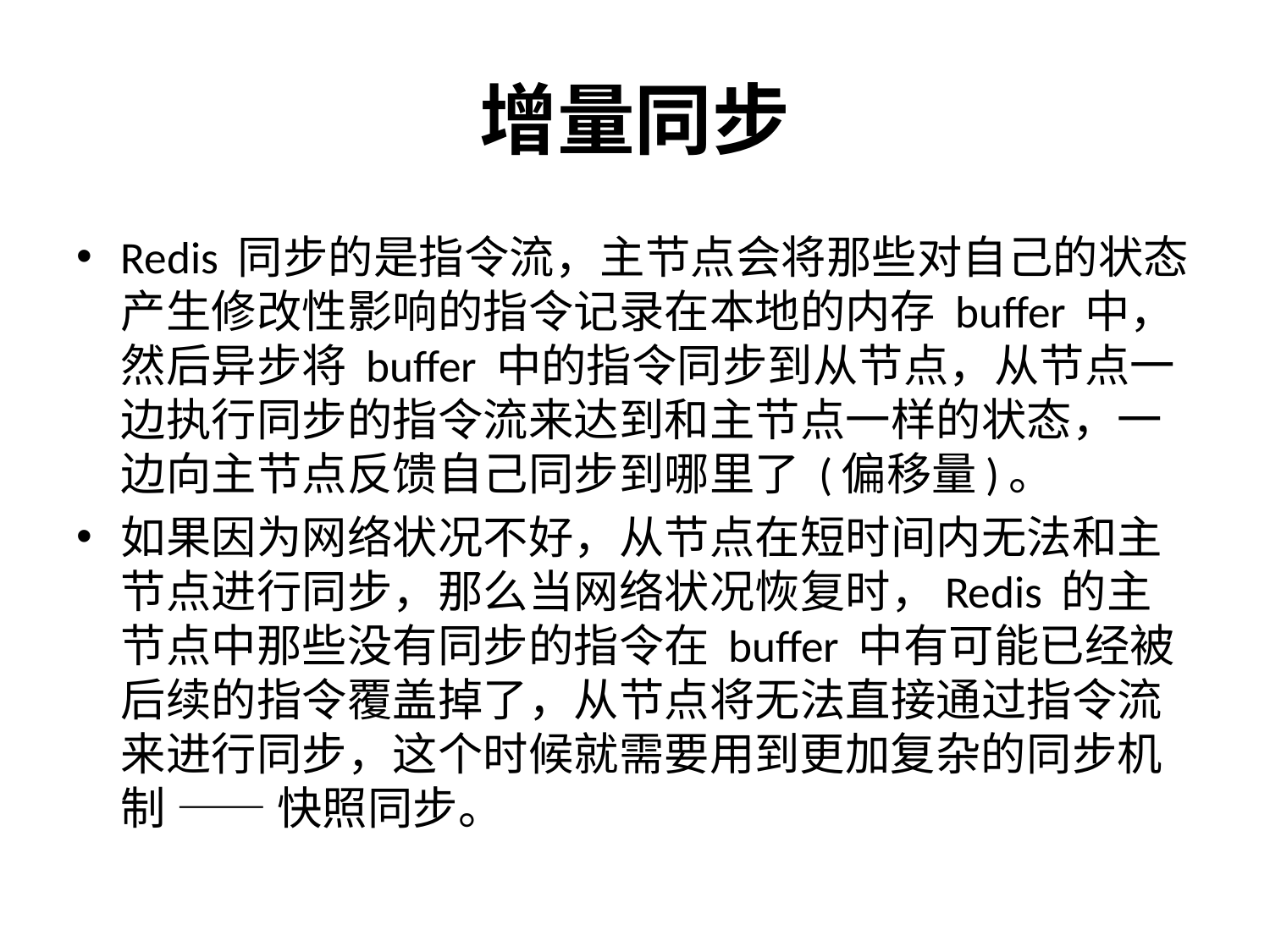

# 增量同步
Redis 同步的是指令流，主节点会将那些对自己的状态产生修改性影响的指令记录在本地的内存 buffer 中，然后异步将 buffer 中的指令同步到从节点，从节点一边执行同步的指令流来达到和主节点一样的状态，一边向主节点反馈自己同步到哪里了 (偏移量)。
如果因为网络状况不好，从节点在短时间内无法和主节点进行同步，那么当网络状况恢复时，Redis 的主节点中那些没有同步的指令在 buffer 中有可能已经被后续的指令覆盖掉了，从节点将无法直接通过指令流来进行同步，这个时候就需要用到更加复杂的同步机制 —— 快照同步。